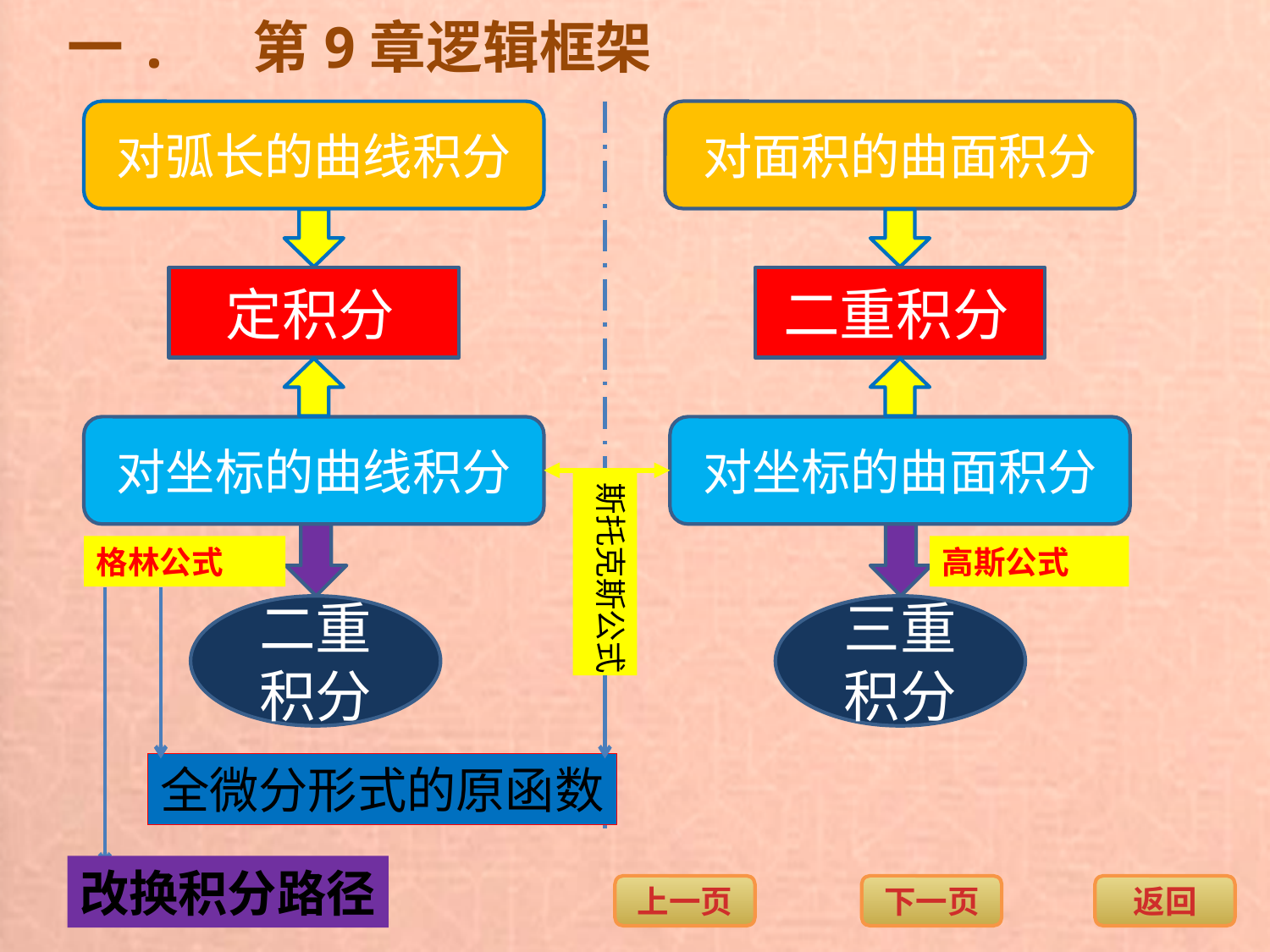

一.  第9章逻辑框架
对弧长的曲线积分
对面积的曲面积分

定积分
二重积分

对坐标的曲线积分
对坐标的曲面积分
斯托克斯公式

格林公式
高斯公式
二重积分
三重积分
全微分形式的原函数
改换积分路径